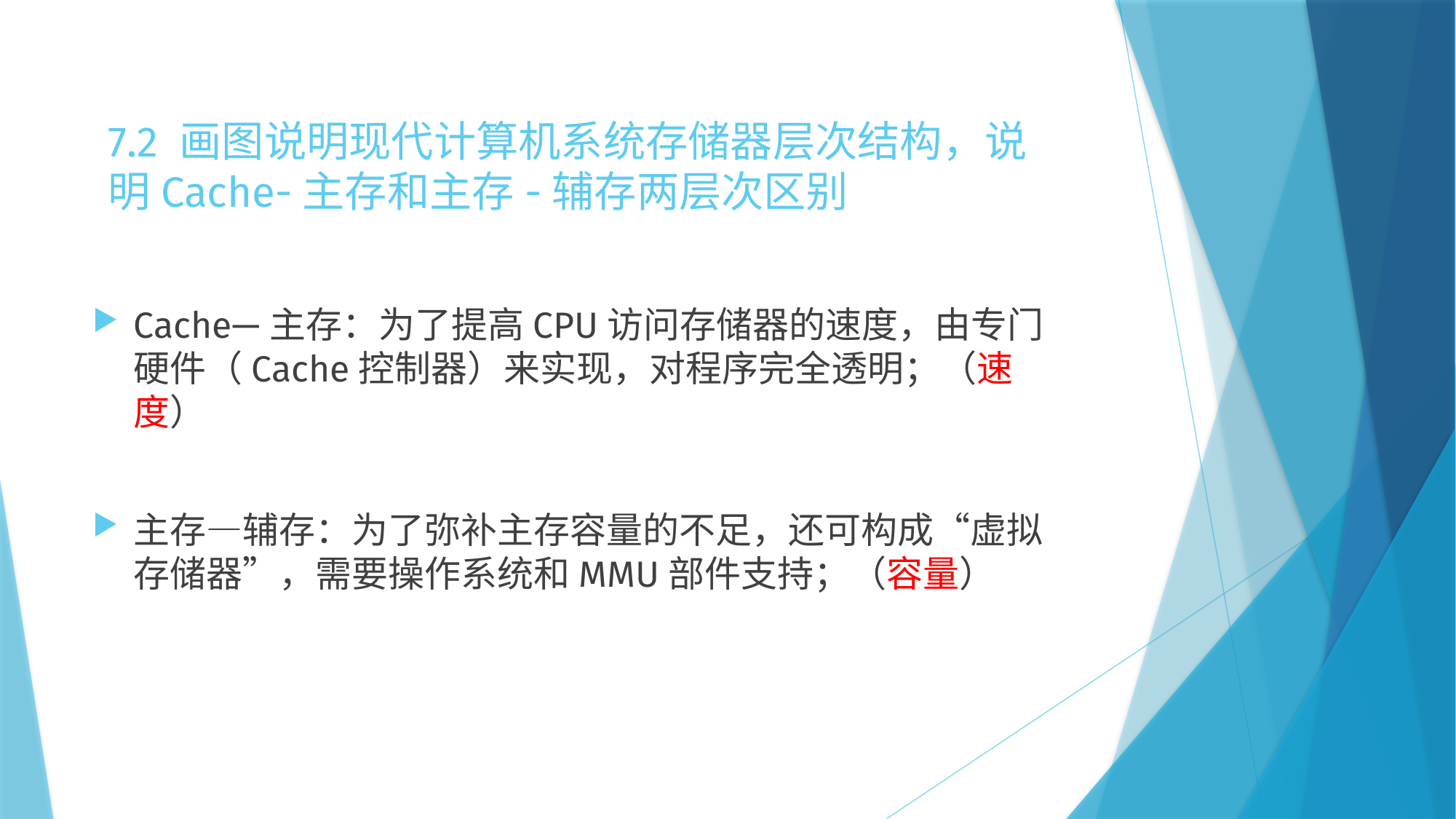

# 7.2 画图说明现代计算机系统存储器层次结构，说明Cache-主存和主存-辅存两层次区别
Cache—主存：为了提高CPU访问存储器的速度，由专门硬件（Cache控制器）来实现，对程序完全透明；（速度）

主存—辅存：为了弥补主存容量的不足，还可构成“虚拟存储器”，需要操作系统和MMU部件支持；（容量）